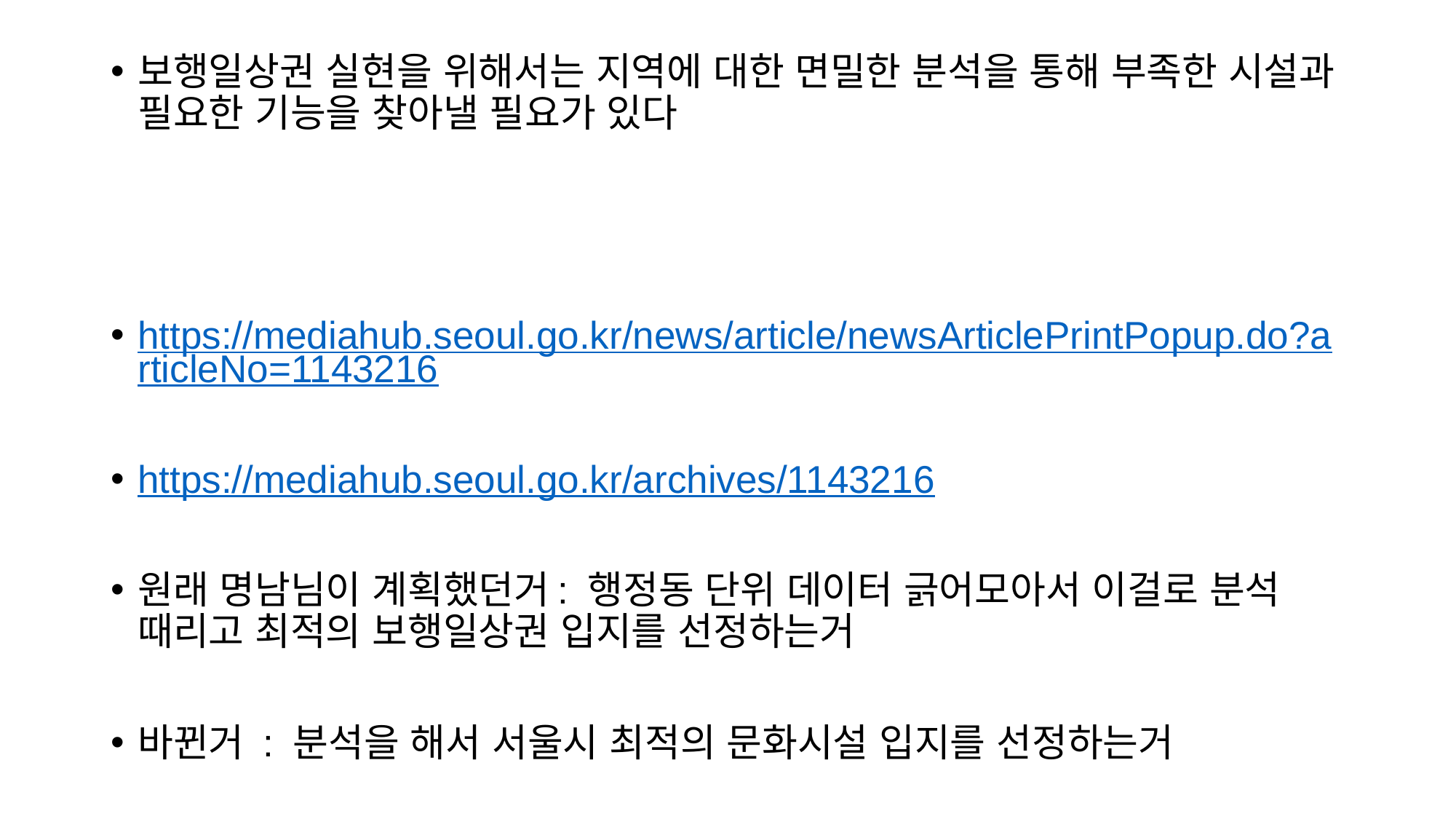

보행일상권 실현을 위해서는 지역에 대한 면밀한 분석을 통해 부족한 시설과 필요한 기능을 찾아낼 필요가 있다

https://mediahub.seoul.go.kr/news/article/newsArticlePrintPopup.do?articleNo=1143216

https://mediahub.seoul.go.kr/archives/1143216

원래 명남님이 계획했던거: 행정동 단위 데이터 긁어모아서 이걸로 분석 때리고 최적의 보행일상권 입지를 선정하는거

바뀐거 : 분석을 해서 서울시 최적의 문화시설 입지를 선정하는거